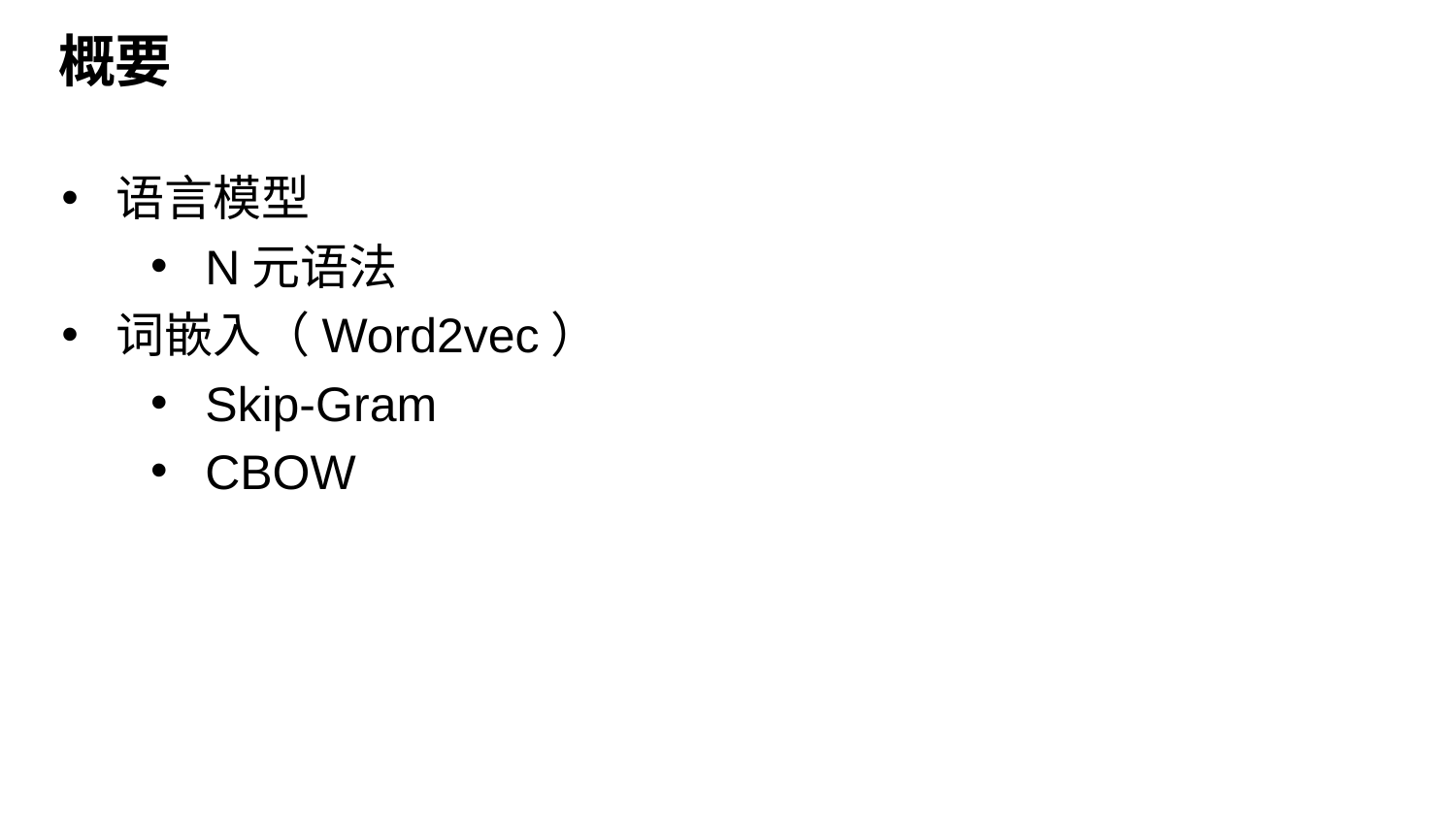

# 概要
语言模型
N元语法
词嵌入（Word2vec）
Skip-Gram
CBOW